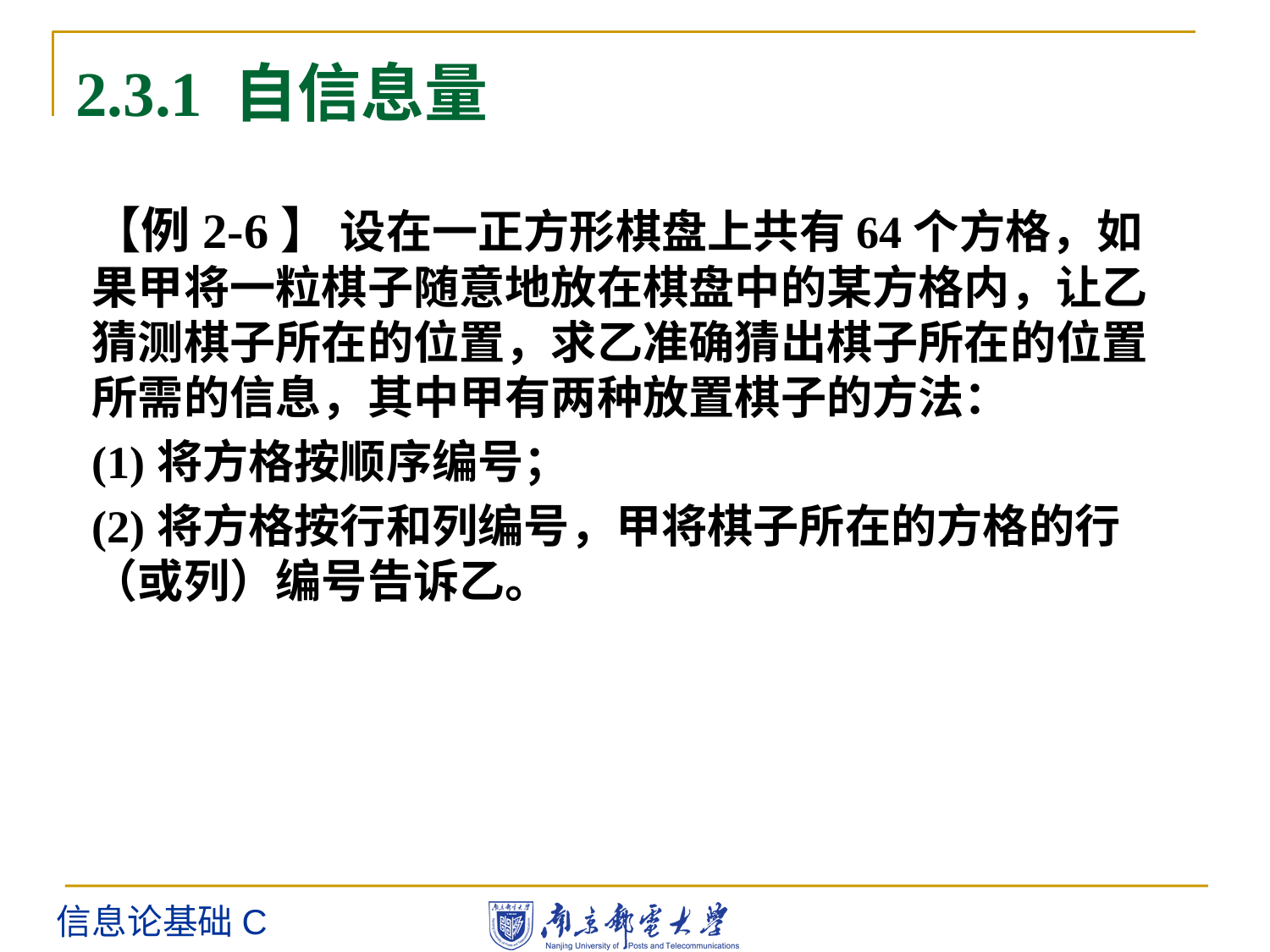

2.3.1 自信息量
【例2-6】 设在一正方形棋盘上共有64个方格，如果甲将一粒棋子随意地放在棋盘中的某方格内，让乙猜测棋子所在的位置，求乙准确猜出棋子所在的位置所需的信息，其中甲有两种放置棋子的方法：
(1)将方格按顺序编号；
(2)将方格按行和列编号，甲将棋子所在的方格的行（或列）编号告诉乙。

15